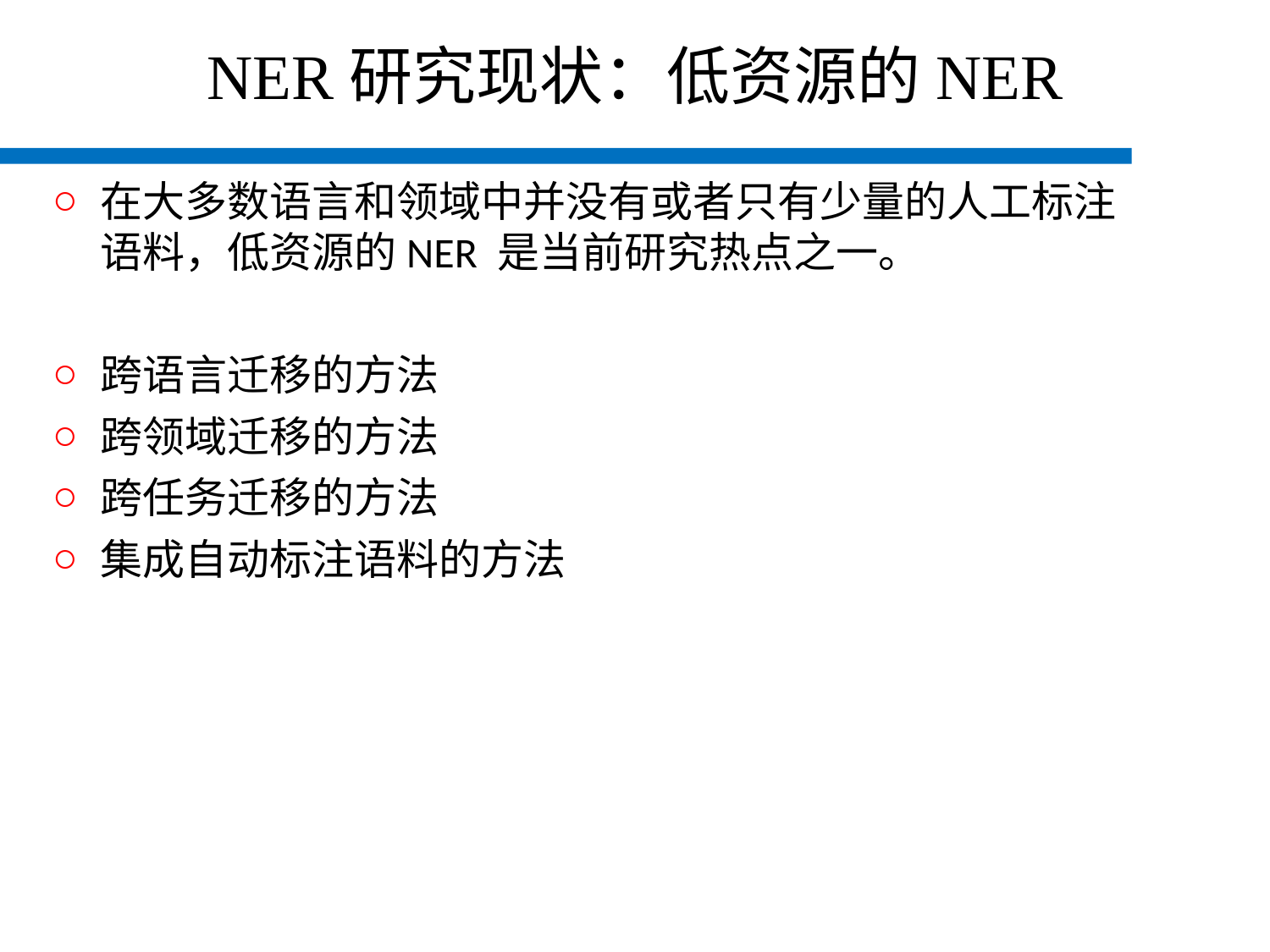

# NER研究现状：低资源的NER
在大多数语言和领域中并没有或者只有少量的人工标注语料，低资源的NER 是当前研究热点之一。

跨语言迁移的方法
跨领域迁移的方法
跨任务迁移的方法
集成自动标注语料的方法